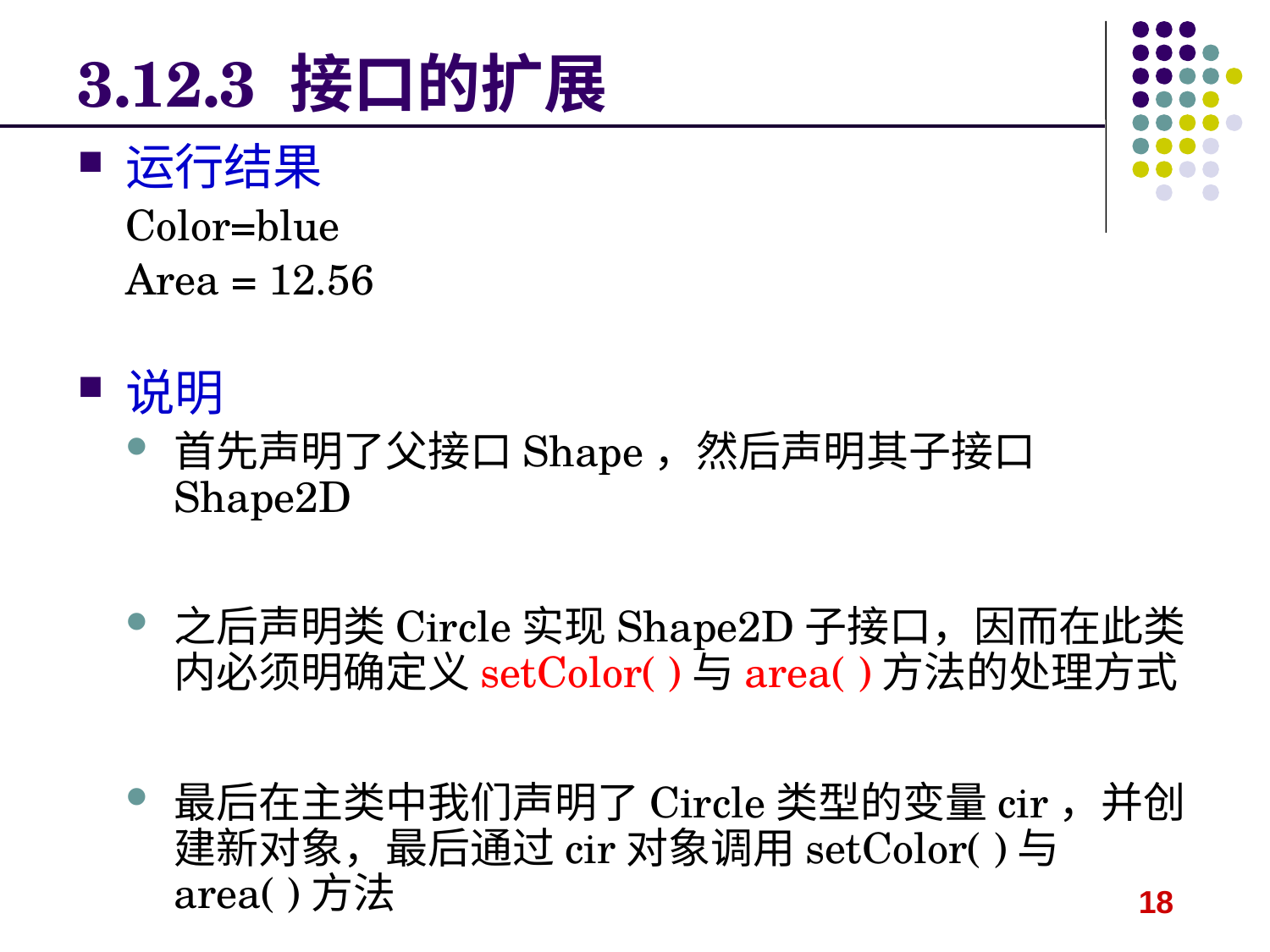

# 3.12.3 接口的扩展
运行结果
Color=blue
Area = 12.56

说明
首先声明了父接口Shape，然后声明其子接口Shape2D

之后声明类Circle实现Shape2D子接口，因而在此类内必须明确定义setColor( )与area( )方法的处理方式

最后在主类中我们声明了Circle类型的变量cir，并创建新对象，最后通过cir对象调用setColor( )与area( )方法